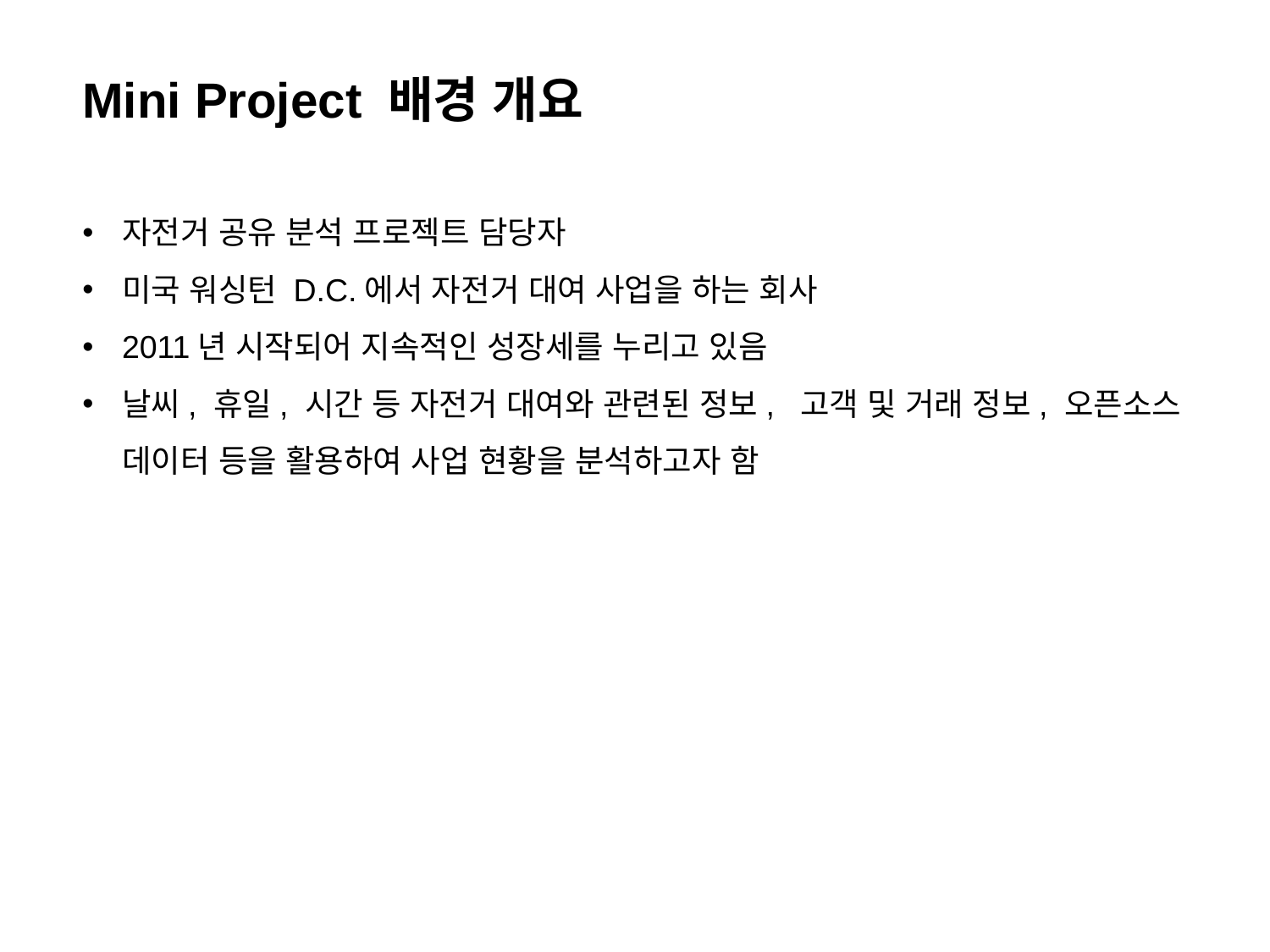

Mini Project 배경 개요
자전거 공유 분석 프로젝트 담당자
미국 워싱턴 D.C.에서 자전거 대여 사업을 하는 회사
2011년 시작되어 지속적인 성장세를 누리고 있음
날씨, 휴일, 시간 등 자전거 대여와 관련된 정보,  고객 및 거래 정보, 오픈소스 데이터 등을 활용하여 사업 현황을 분석하고자 함